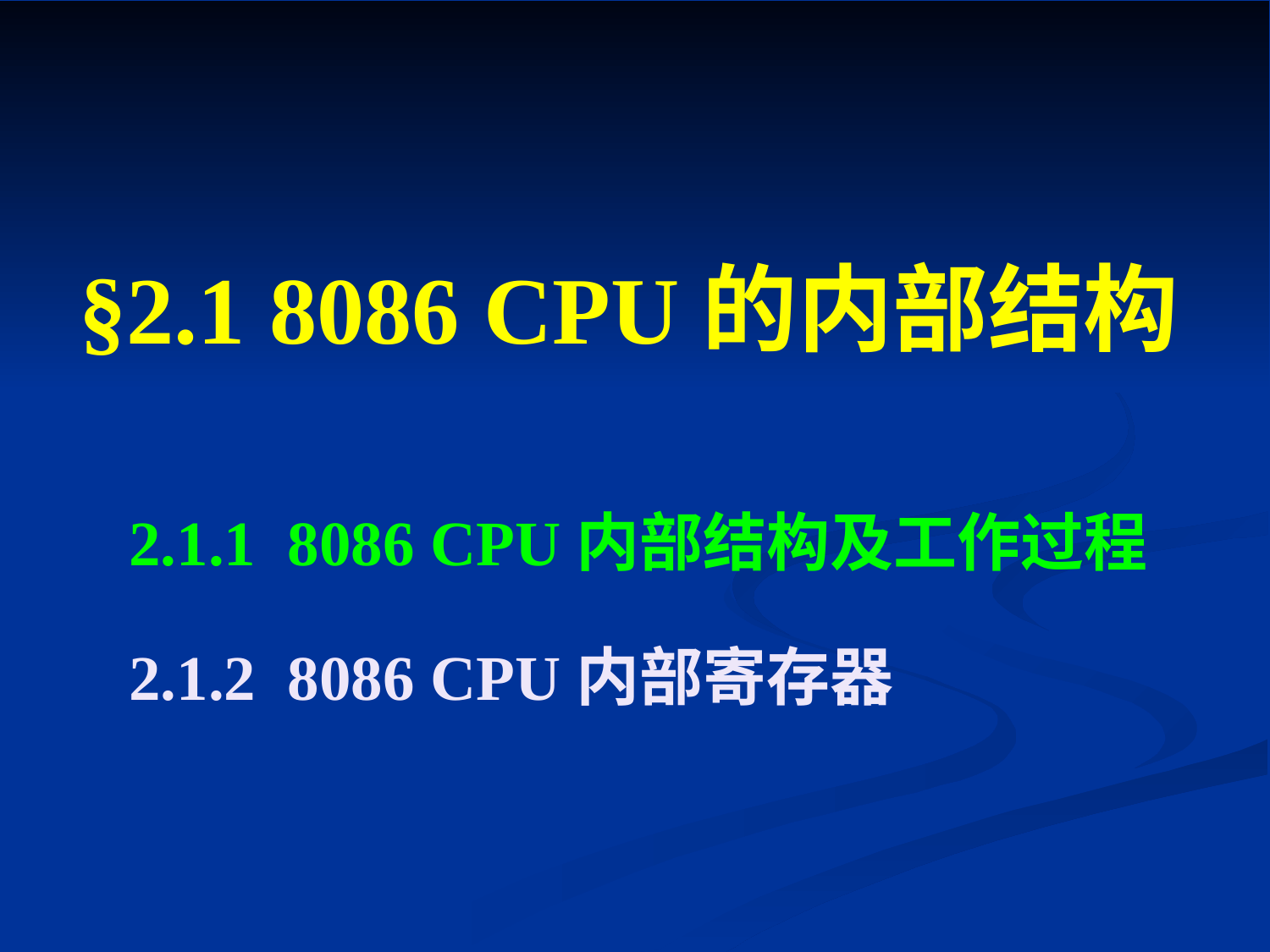

# §2.1 8086 CPU的内部结构
2.1.1  8086 CPU内部结构及工作过程
2.1.2  8086 CPU内部寄存器